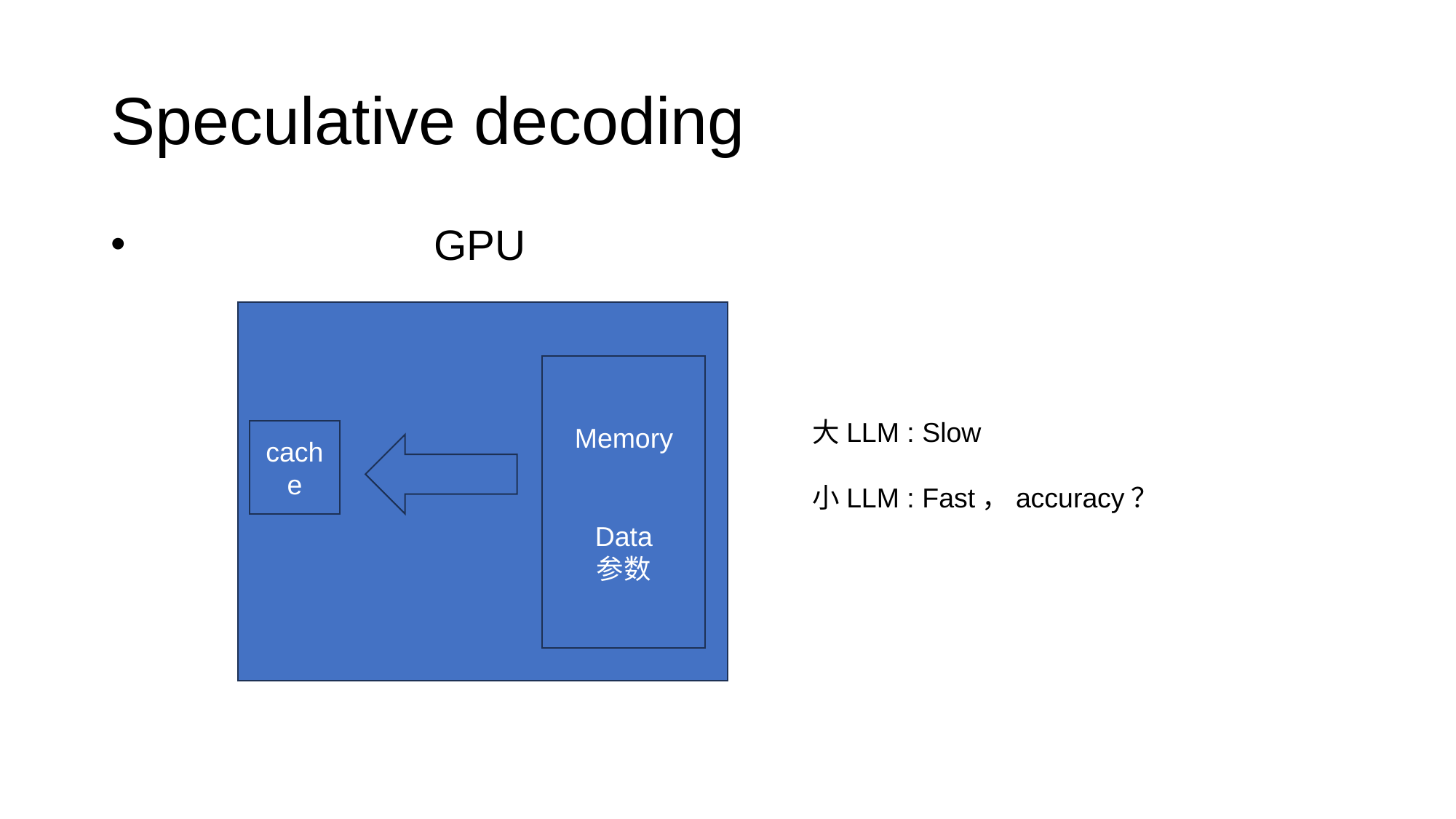

# Speculative decoding
                         GPU

Memory

Data
参数
大LLM : Slow

小LLM : Fast，accuracy？

cache